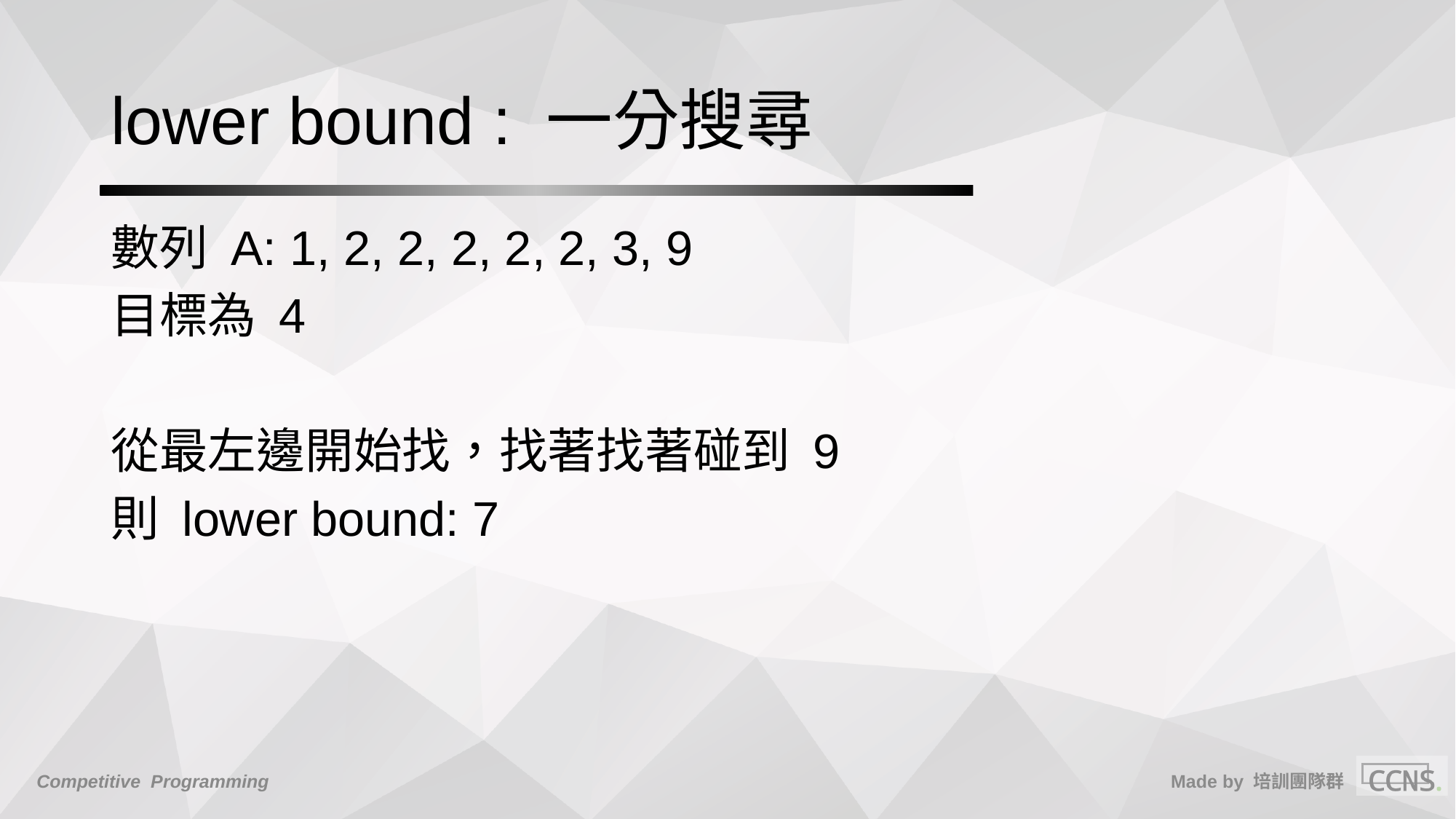

# lower bound : 一分搜尋
數列 A: 1, 2, 2, 2, 2, 2, 3, 9
目標為 4

從最左邊開始找，找著找著碰到 9
則 lower bound: 7